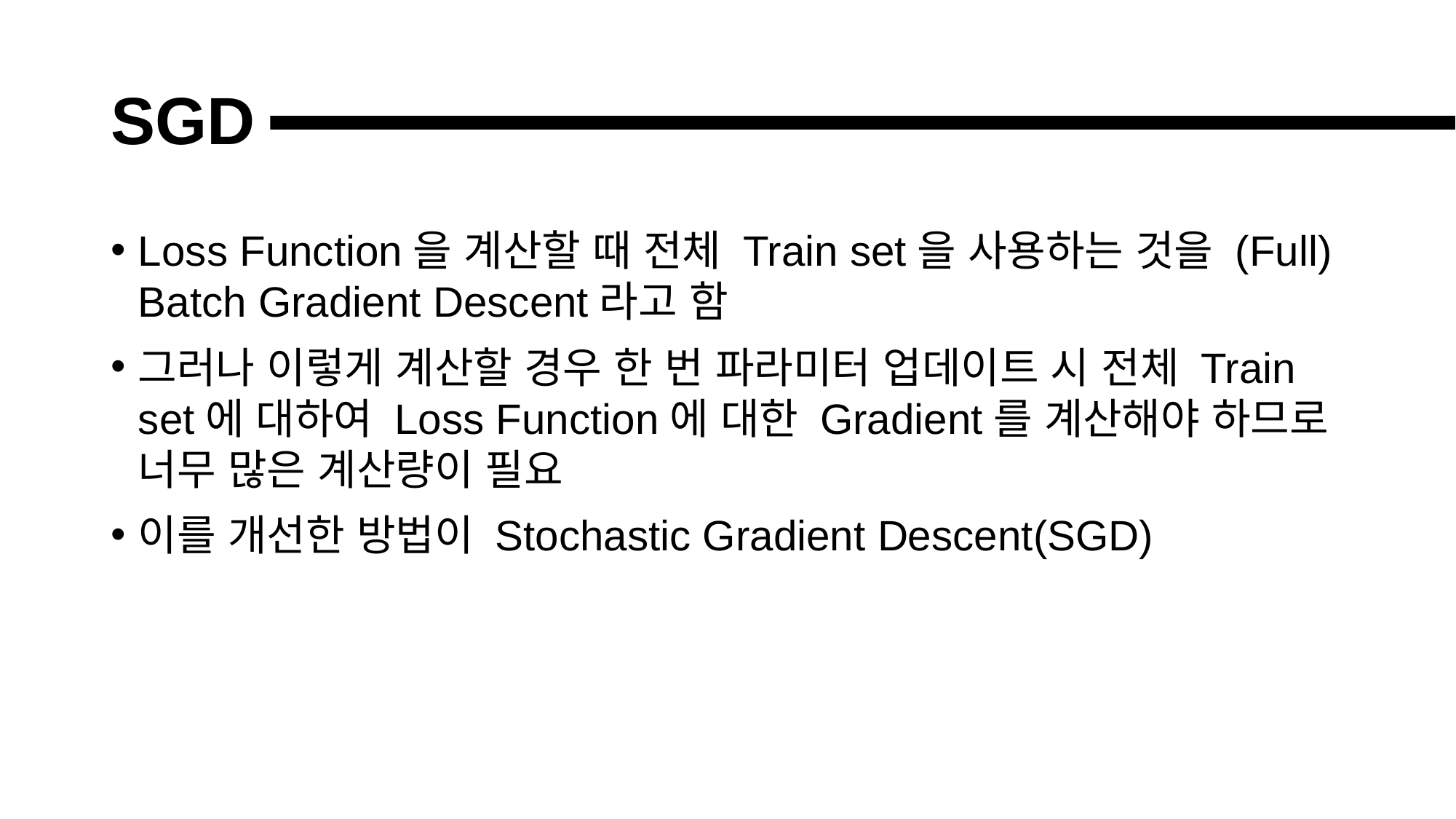

# SGD
Loss Function을 계산할 때 전체 Train set을 사용하는 것을 (Full) Batch Gradient Descent라고 함
그러나 이렇게 계산할 경우 한 번 파라미터 업데이트 시 전체 Train set에 대하여 Loss Function에 대한 Gradient를 계산해야 하므로 너무 많은 계산량이 필요
이를 개선한 방법이 Stochastic Gradient Descent(SGD)